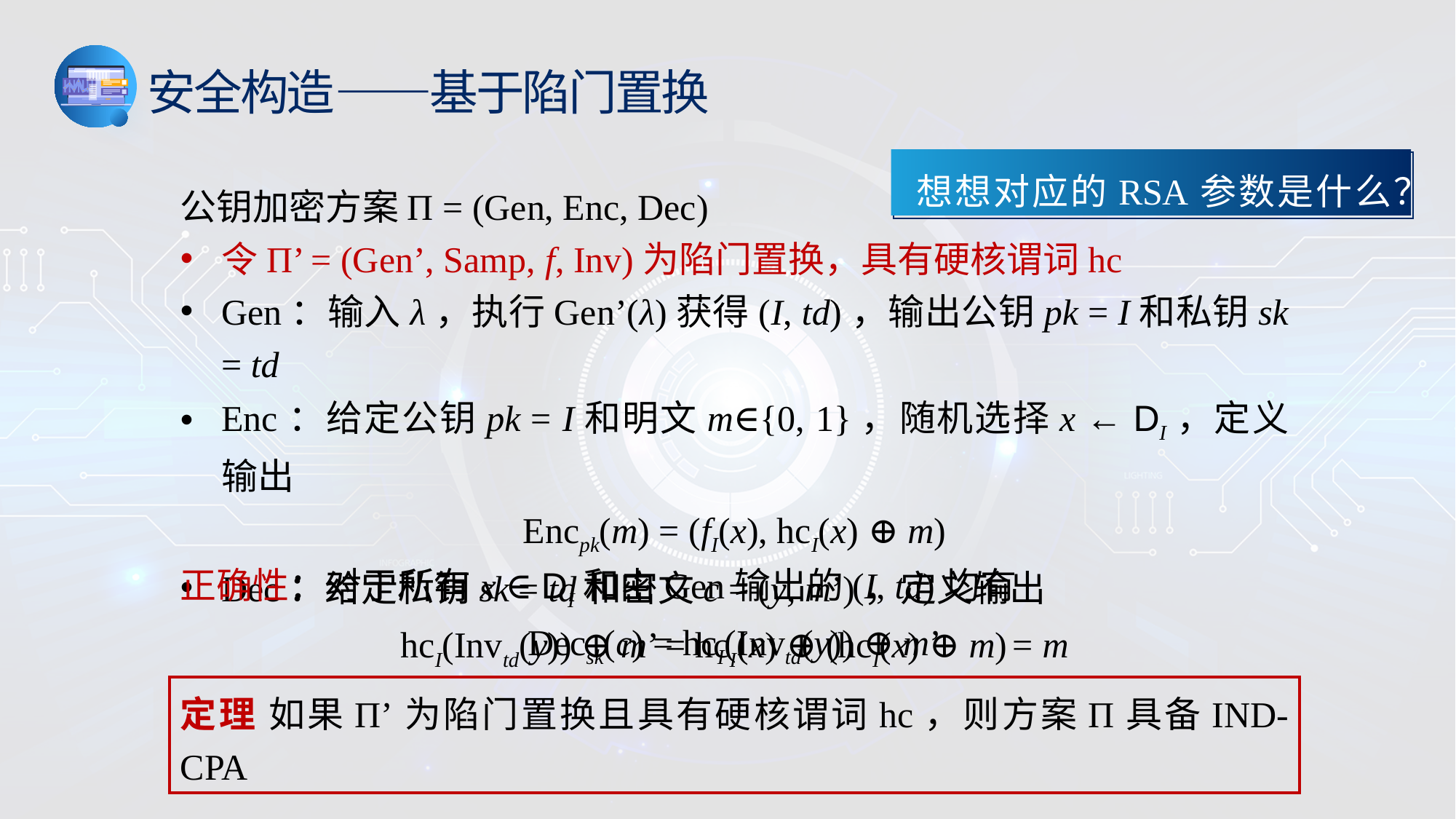

安全构造——基于陷门置换

想想对应的RSA参数是什么？
公钥加密方案Π = (Gen, Enc, Dec)
令Π’ = (Gen’, Samp, f, Inv)为陷门置换，具有硬核谓词hc
Gen：输入λ，执行Gen’(λ)获得(I, td)，输出公钥pk = I和私钥sk = td
Enc：给定公钥pk = I和明文m∈{0, 1}，随机选择x ← DI，定义输出
Encpk(m) = (fI(x), hcI(x) ⊕ m)
Dec：给定私钥sk = td和密文c = (y, m’)，定义输出
Decsk(c) = hcI(Invtd(y)) ⊕ m’
正确性：对于所有x ∈ DI和由Gen输出的(I, td)均有
hcI(Invtd(y)) ⊕ m’ = hcI(x) ⊕ (hcI(x) ⊕ m) = m
定理 如果Π’为陷门置换且具有硬核谓词hc，则方案Π具备IND-CPA